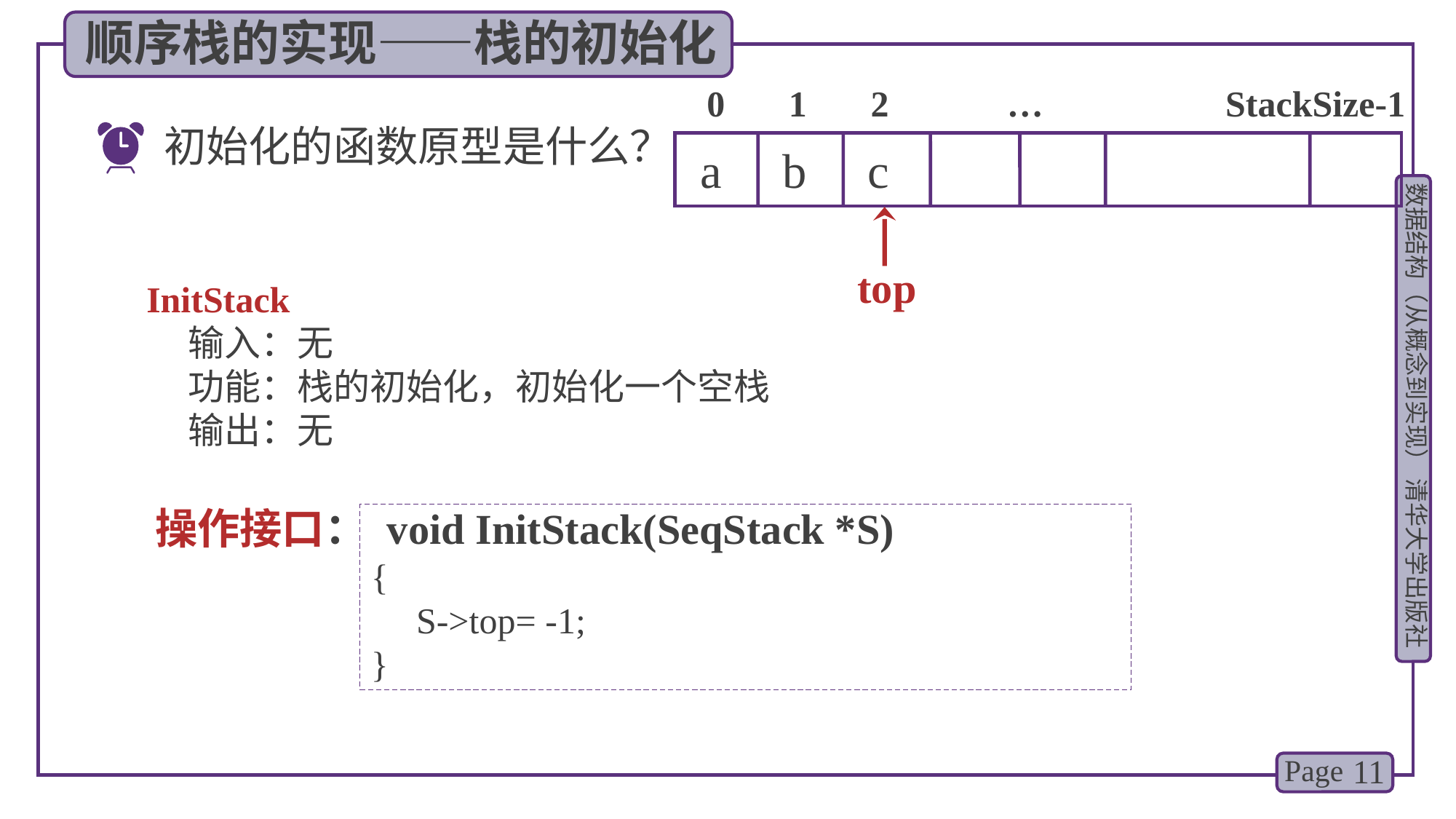

顺序栈的实现——栈的初始化

   0       1       2             …                    StackSize-1
初始化的函数原型是什么？

a     b     c

top
InitStack
    输入：无
    功能：栈的初始化，初始化一个空栈
    输出：无
操作接口： void InitStack(SeqStack *S)

{
     S->top= -1;
}